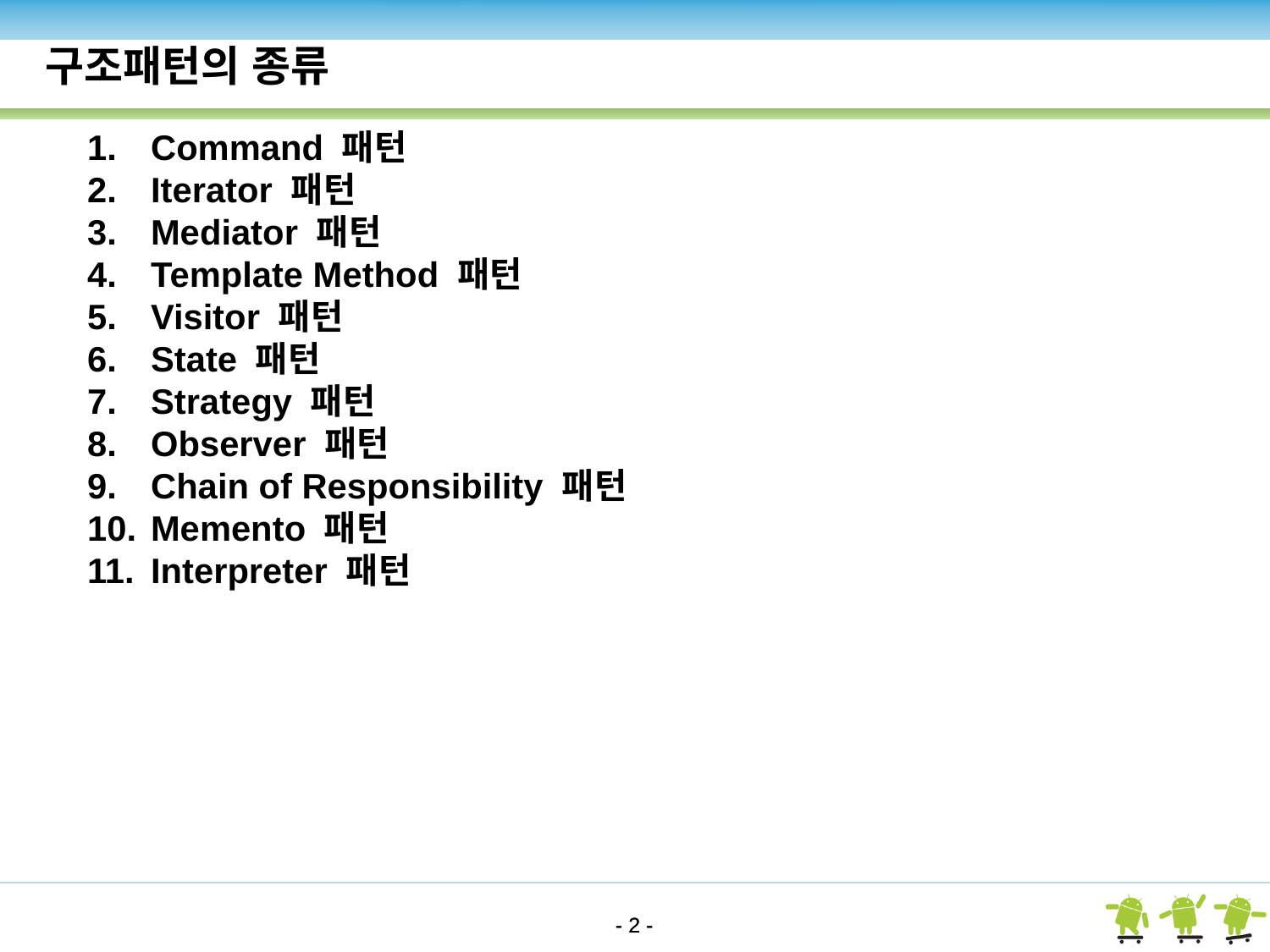

구조패턴의 종류
Command 패턴
Iterator 패턴
Mediator 패턴
Template Method 패턴
Visitor 패턴
State 패턴
Strategy 패턴
Observer 패턴
Chain of Responsibility 패턴
Memento 패턴
Interpreter 패턴
- 2 -
- 2 -